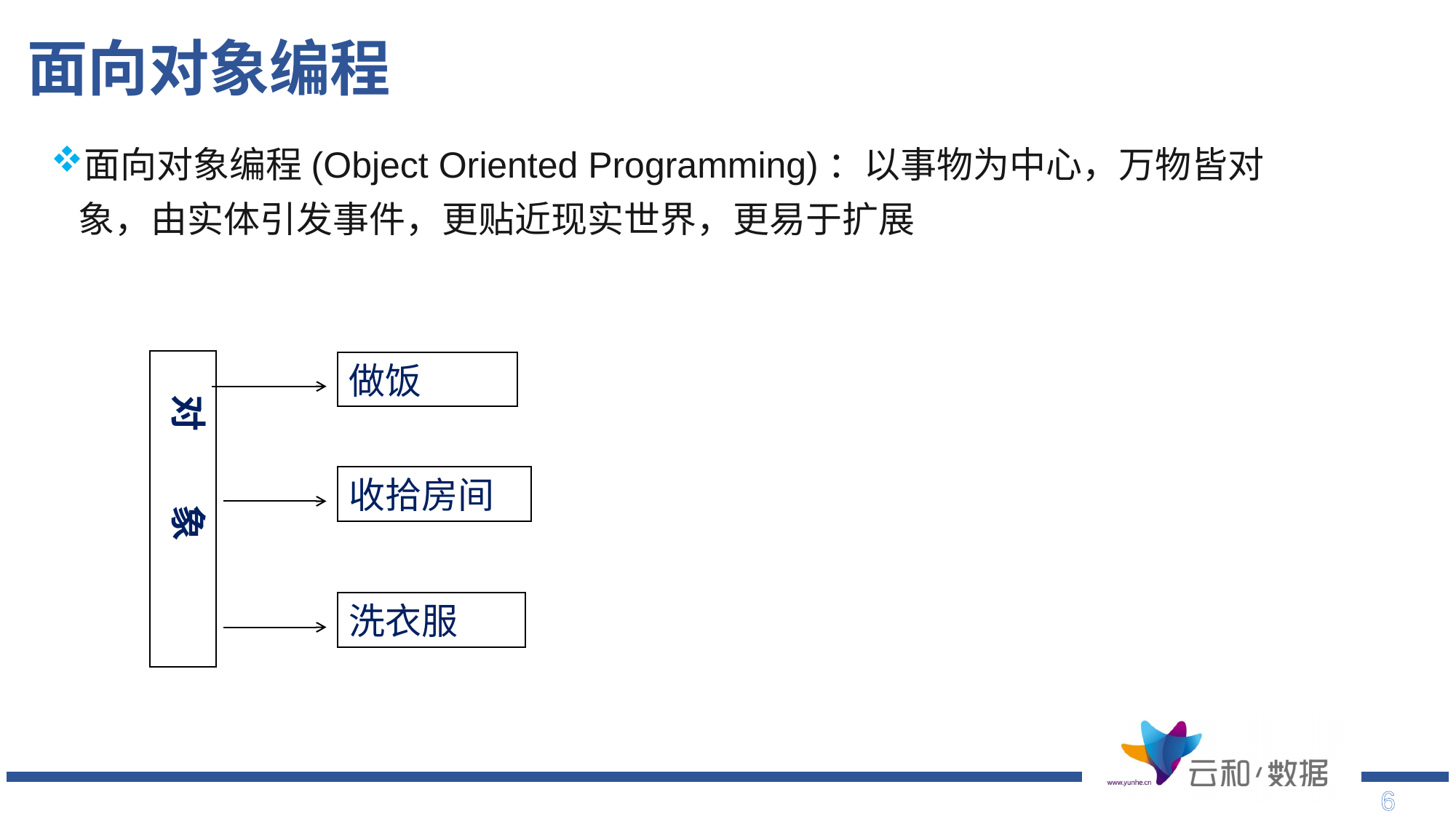

# 面向对象编程

面向对象编程(Object Oriented Programming)：以事物为中心，万物皆对象，由实体引发事件，更贴近现实世界，更易于扩展
   对         象
做饭
收拾房间
洗衣服